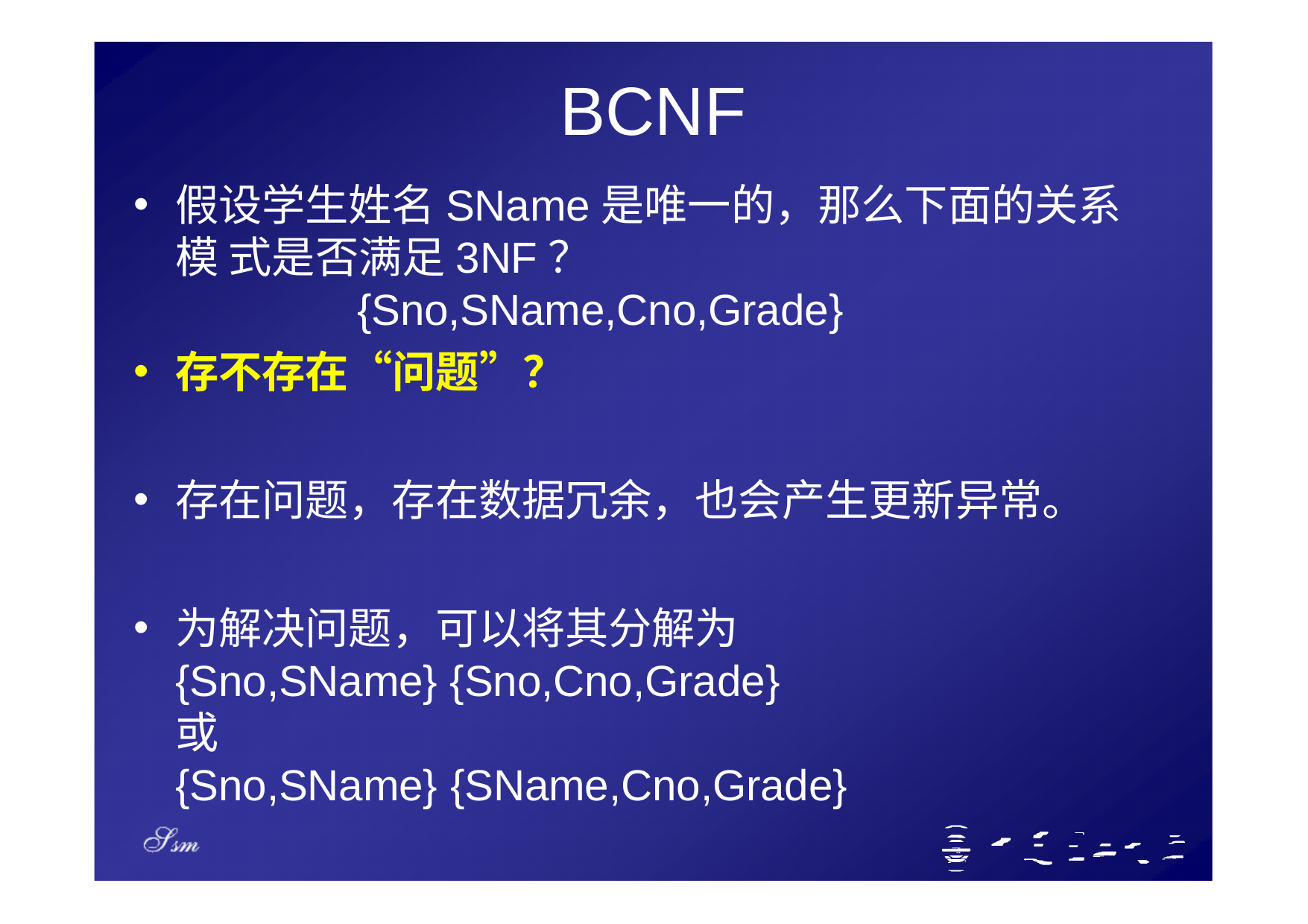

# BCNF
假设学生姓名SName是唯一的，那么下面的关系模 式是否满足3NF？
{Sno,SName,Cno,Grade}
存不存在“问题”？

存在问题，存在数据冗余，也会产生更新异常。

为解决问题，可以将其分解为
{Sno,SName} {Sno,Cno,Grade}
或
{Sno,SName} {SName,Cno,Grade}

Ssm